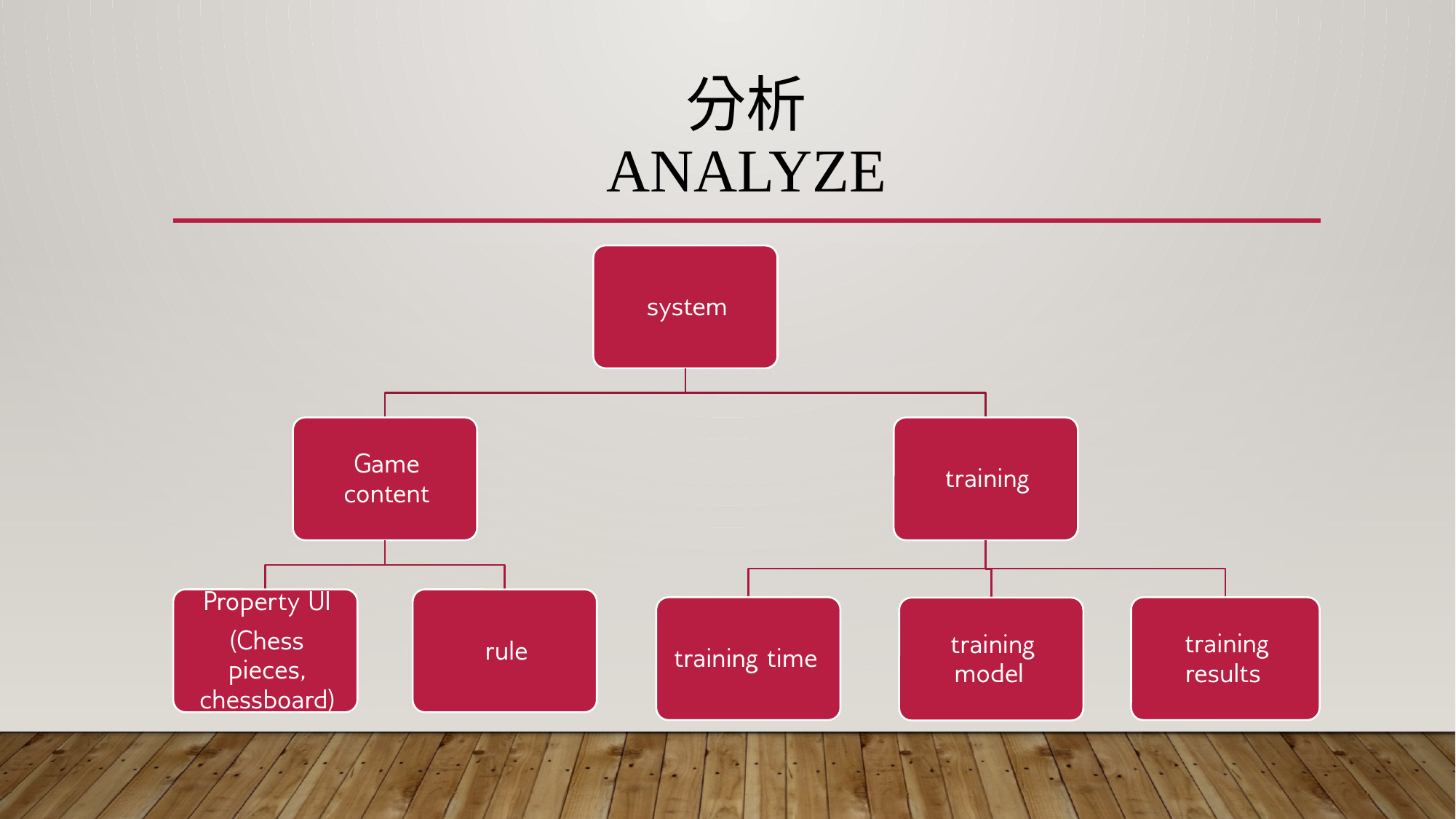

# 分析 Analyze
system
Game content
Property UI
(Chess pieces, chessboard)
rule
training
training time
training model
training results